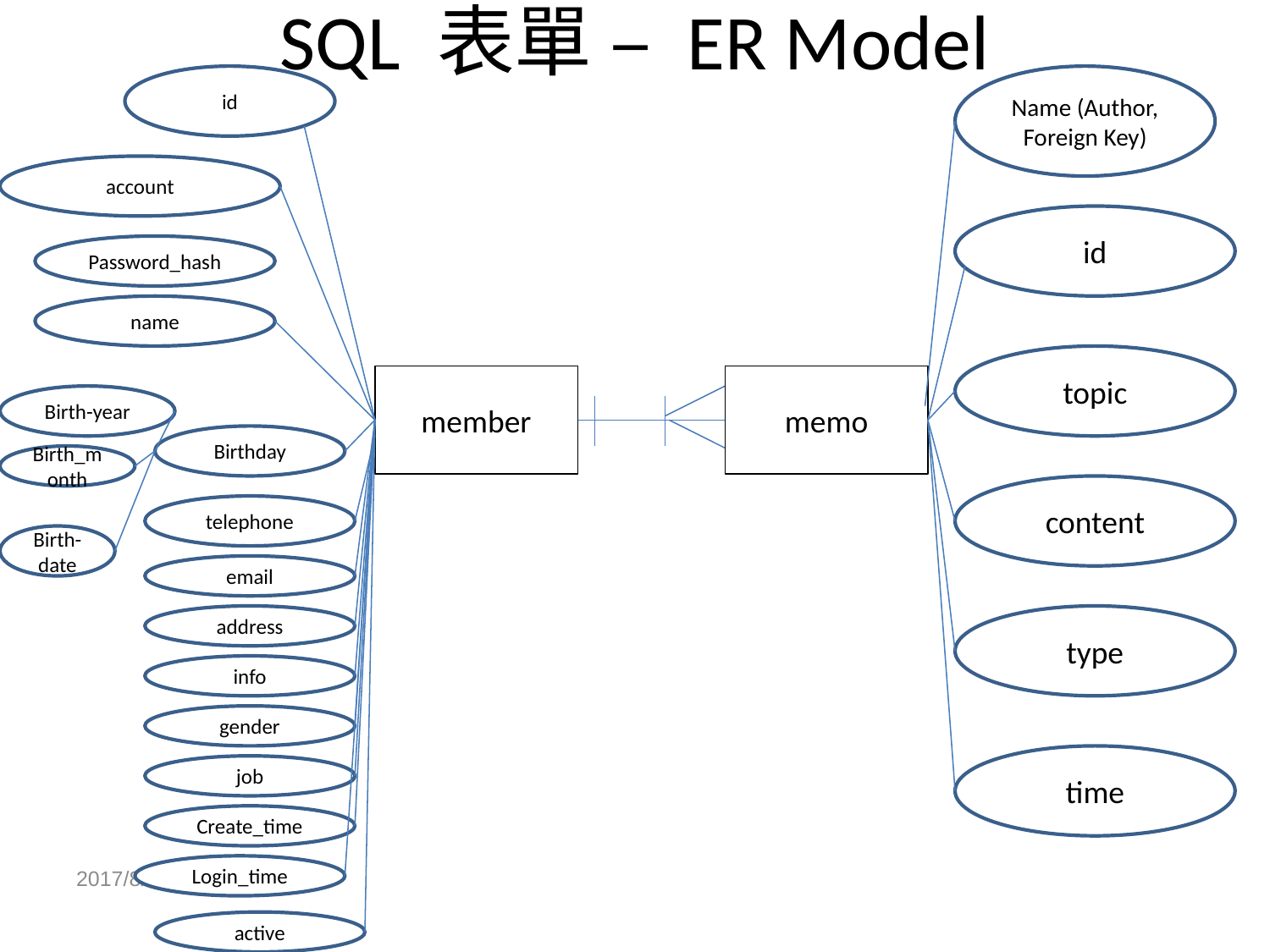

SQL 表單 – ER Model
id
Name (Author, Foreign Key)
account
id
Password_hash
name
topic
member
memo
Birth-year
Birthday
Birth_month
content
telephone
Birth-date
email
address
type
info
gender
time
job
Create_time
2017/8/25
Login_time
active